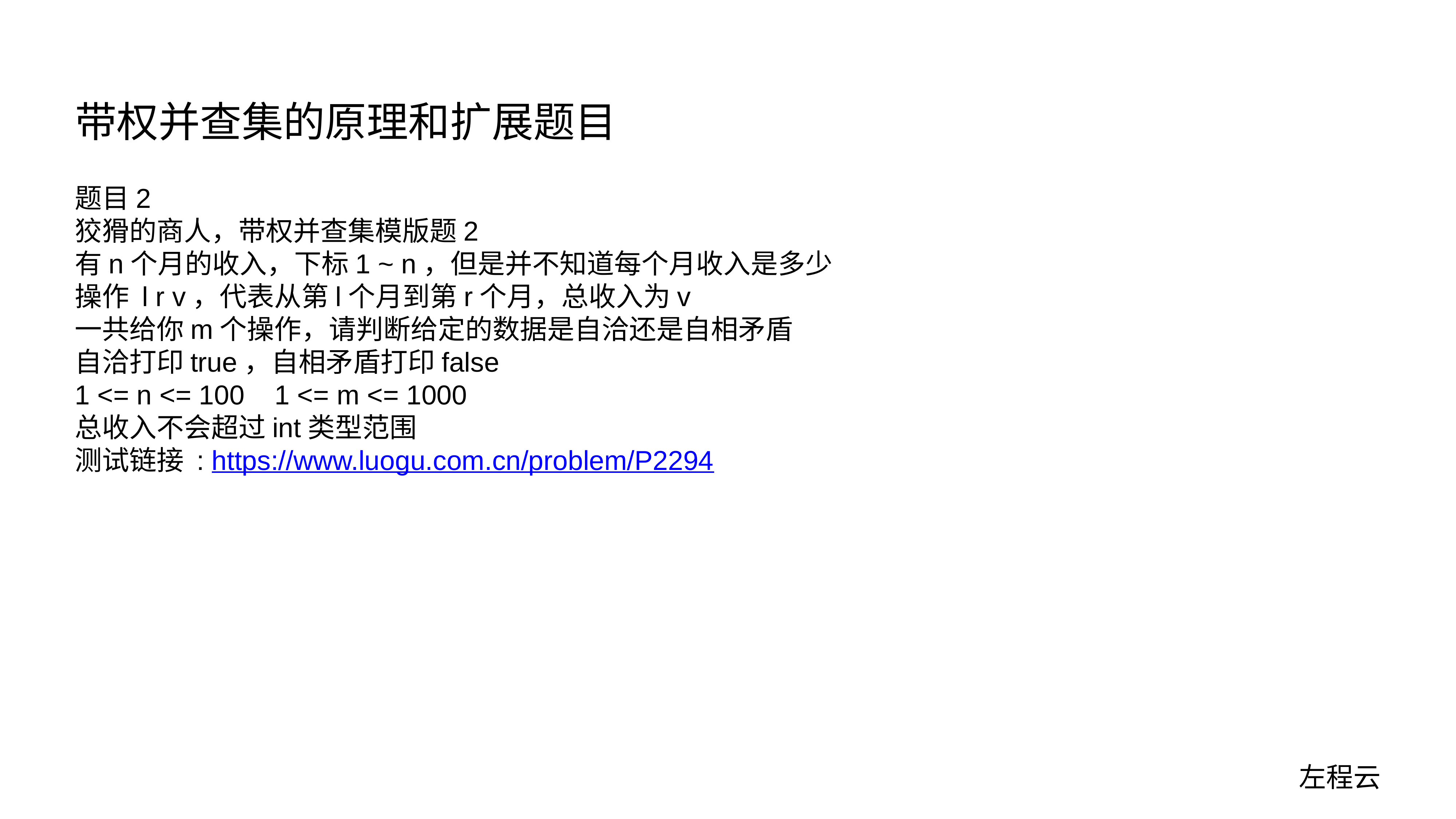

# 带权并查集的原理和扩展题目
题目2
狡猾的商人，带权并查集模版题2
有n个月的收入，下标1 ~ n，但是并不知道每个月收入是多少
操作 l r v，代表从第l个月到第r个月，总收入为v
一共给你m个操作，请判断给定的数据是自洽还是自相矛盾
自洽打印true，自相矛盾打印false
1 <= n <= 100    1 <= m <= 1000
总收入不会超过int类型范围
测试链接 : https://www.luogu.com.cn/problem/P2294
左程云